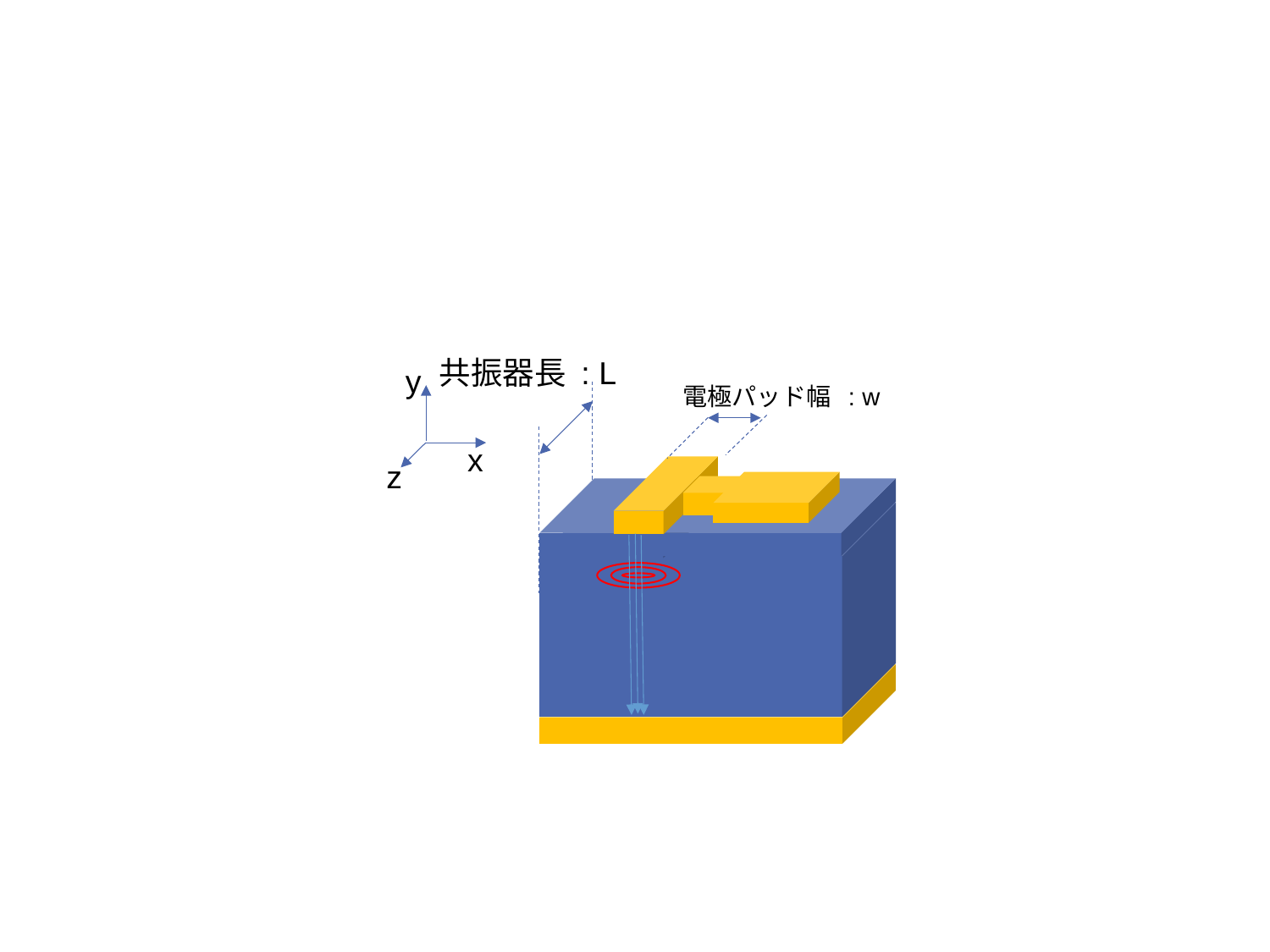

共振器長 : L

電極パッド幅  : w
y
x
z